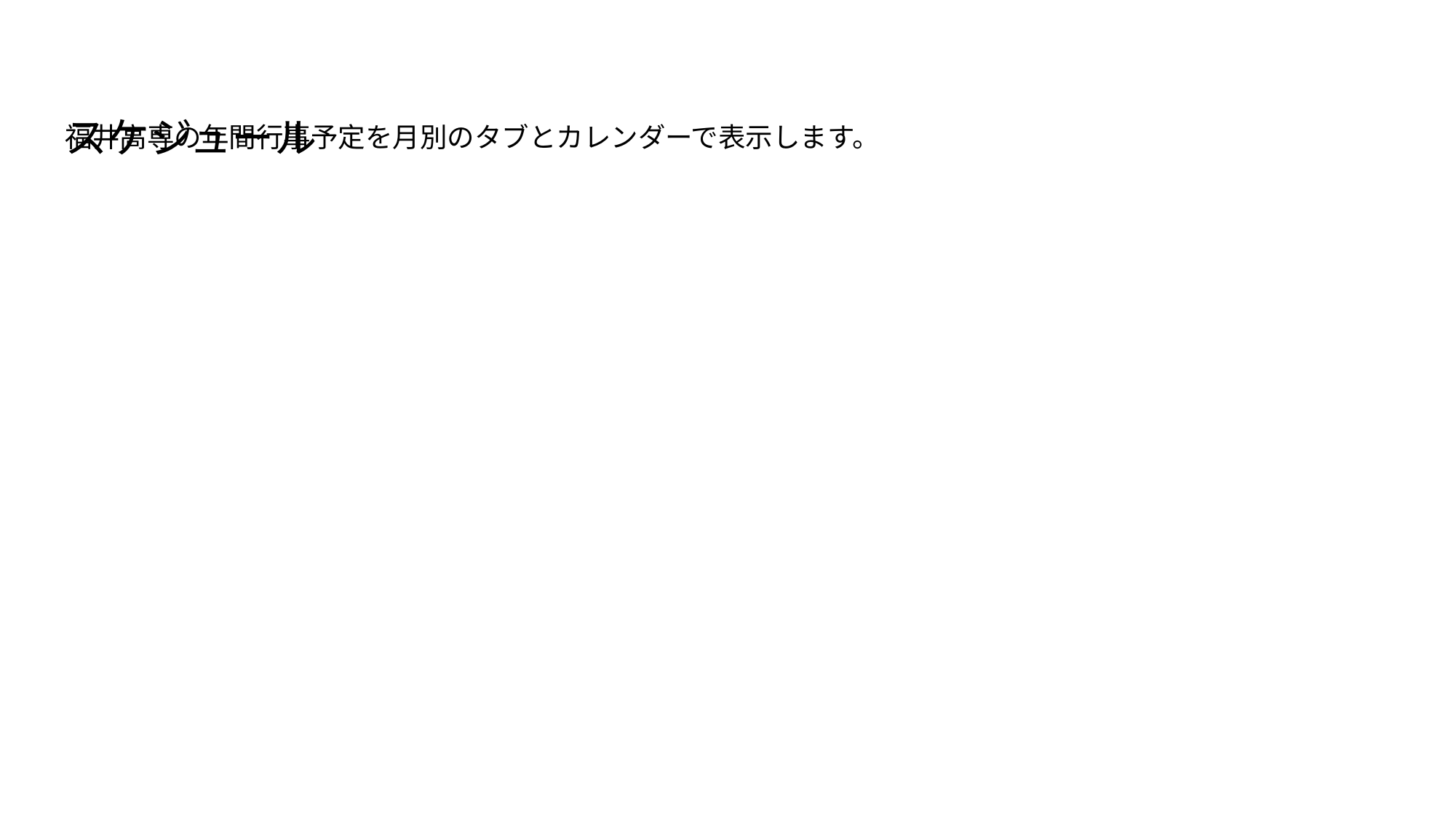

スケジュール
福井高専の年間行事予定を月別のタブとカレンダーで表示します。